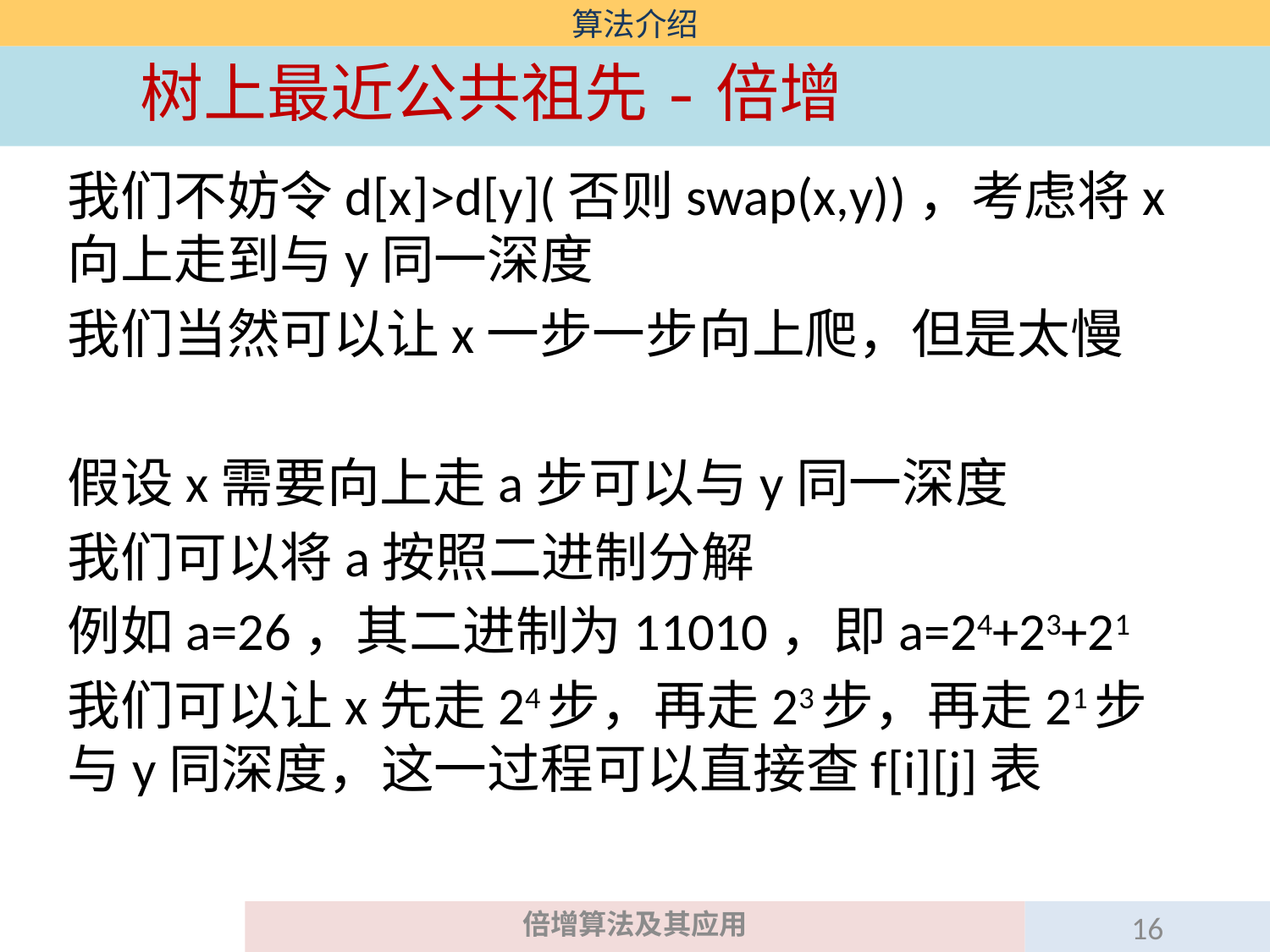

# 算法介绍
	树上最近公共祖先-倍增
我们不妨令d[x]>d[y](否则swap(x,y))，考虑将x向上走到与y同一深度
我们当然可以让x一步一步向上爬，但是太慢

假设x需要向上走a步可以与y同一深度
我们可以将a按照二进制分解
例如a=26，其二进制为11010，即a=24+23+21
我们可以让x先走24步，再走23步，再走21步与y同深度，这一过程可以直接查f[i][j]表
倍增算法及其应用
16